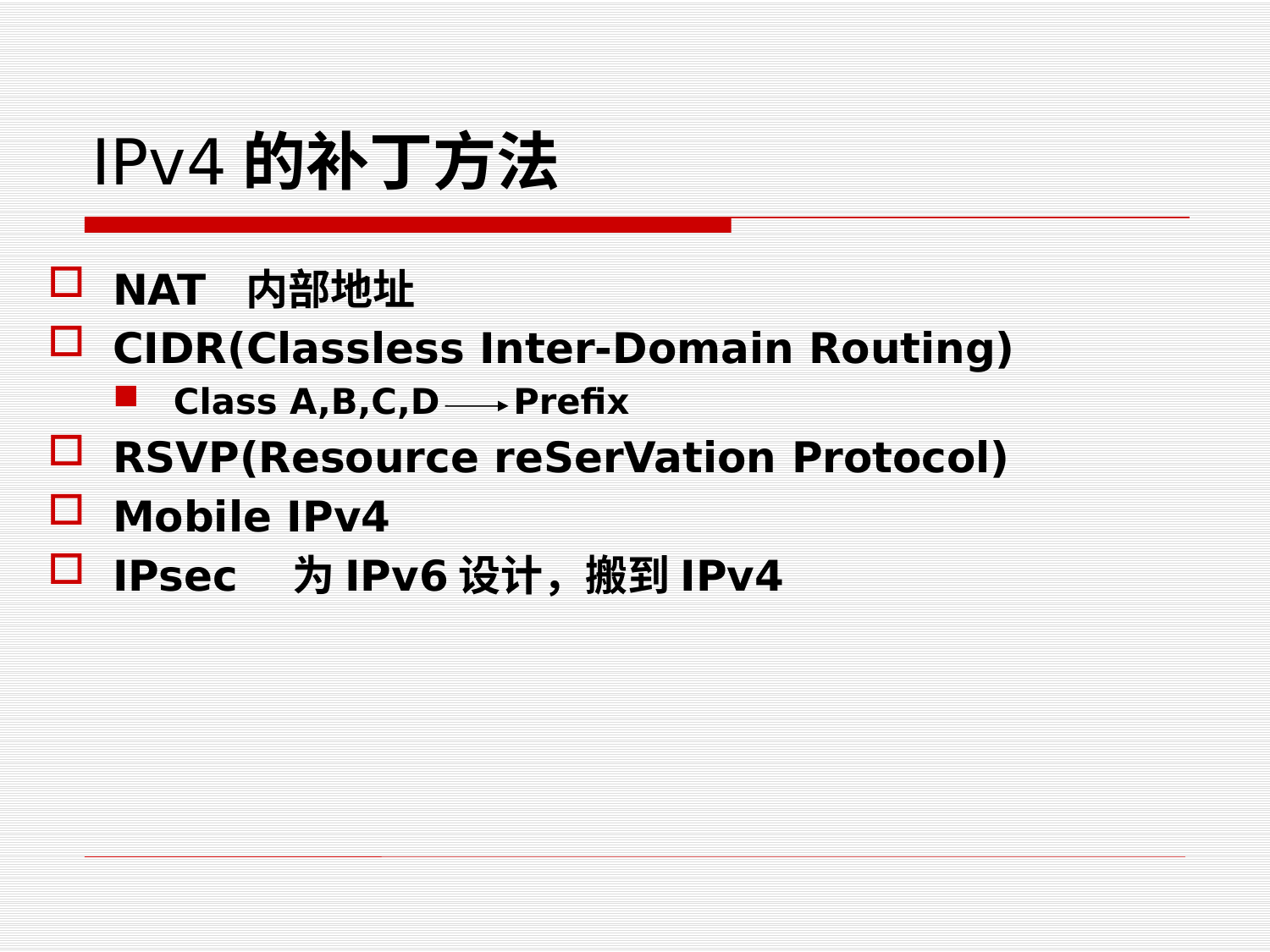

IPv4的补丁方法
NAT  内部地址
CIDR(Classless Inter-Domain Routing)
Class A,B,C,D      Prefix
RSVP(Resource reSerVation Protocol)
Mobile IPv4
IPsec   为IPv6设计，搬到IPv4